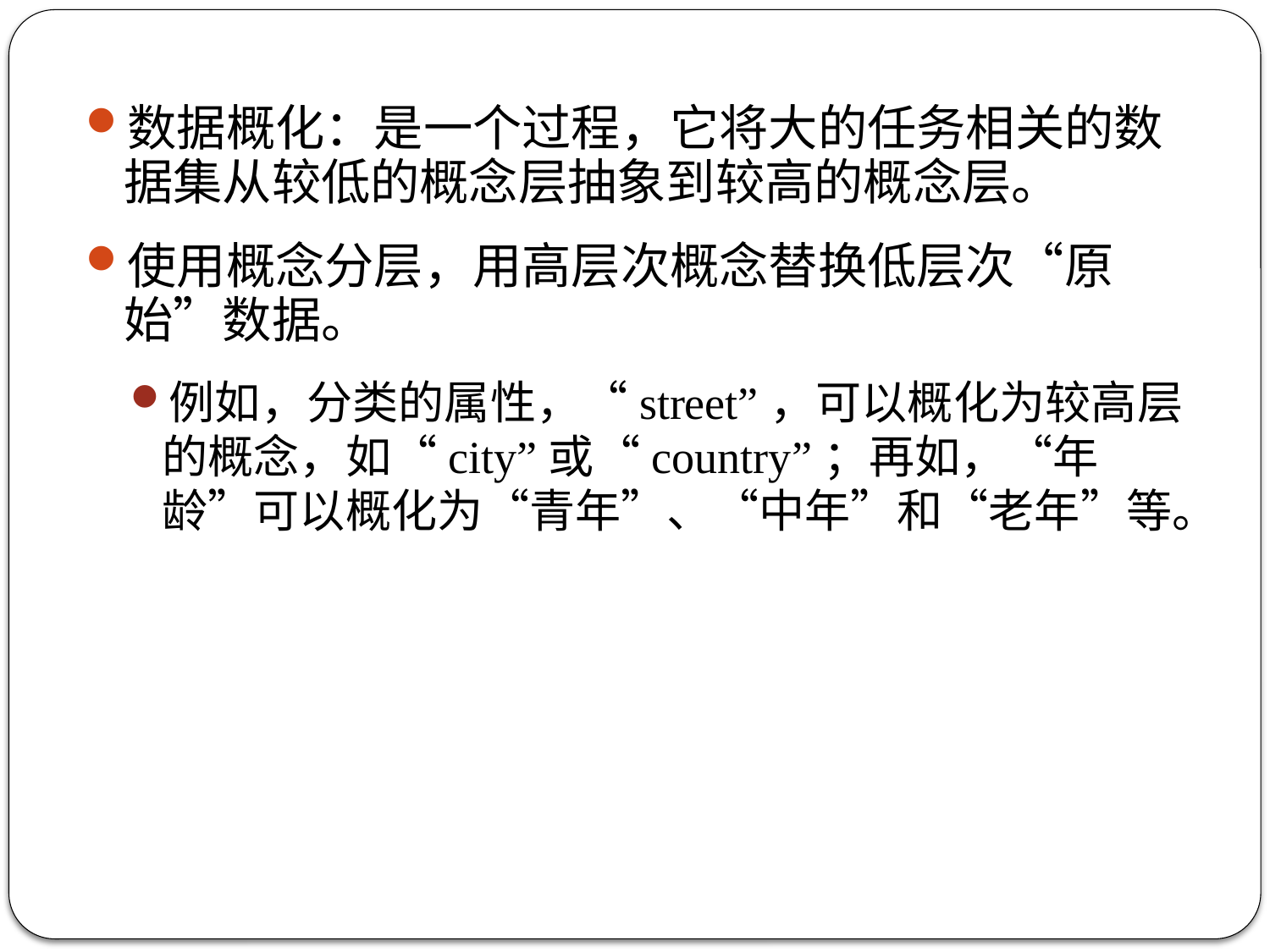

数据概化：是一个过程，它将大的任务相关的数据集从较低的概念层抽象到较高的概念层。
使用概念分层，用高层次概念替换低层次“原始”数据。
例如，分类的属性，“street”，可以概化为较高层的概念，如“city”或“country”；再如，“年龄”可以概化为“青年”、“中年”和“老年”等。
138